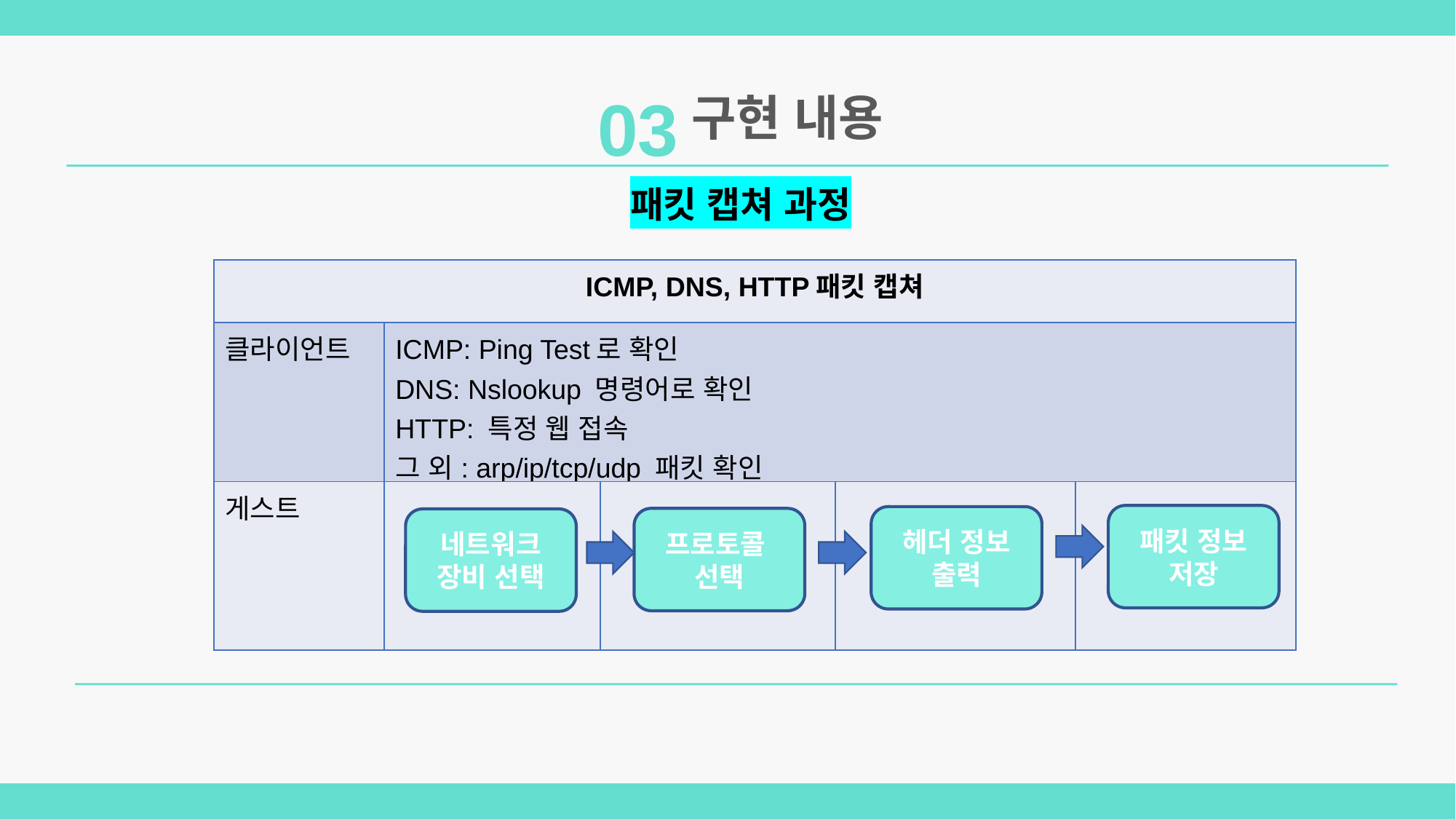

03
구현 내용

패킷 캡쳐 과정
| ICMP, DNS, HTTP패킷 캡쳐 |  |  |  |  |
| --- | --- | --- | --- | --- |
| 클라이언트 | ICMP: Ping Test로 확인 DNS: Nslookup 명령어로 확인 HTTP: 특정 웹 접속 그 외: arp/ip/tcp/udp 패킷 확인 |  |  |  |
| 게스트 |  |  |  |  |
패킷 정보
저장
헤더 정보 출력
프로토콜
선택
네트워크 장비 선택